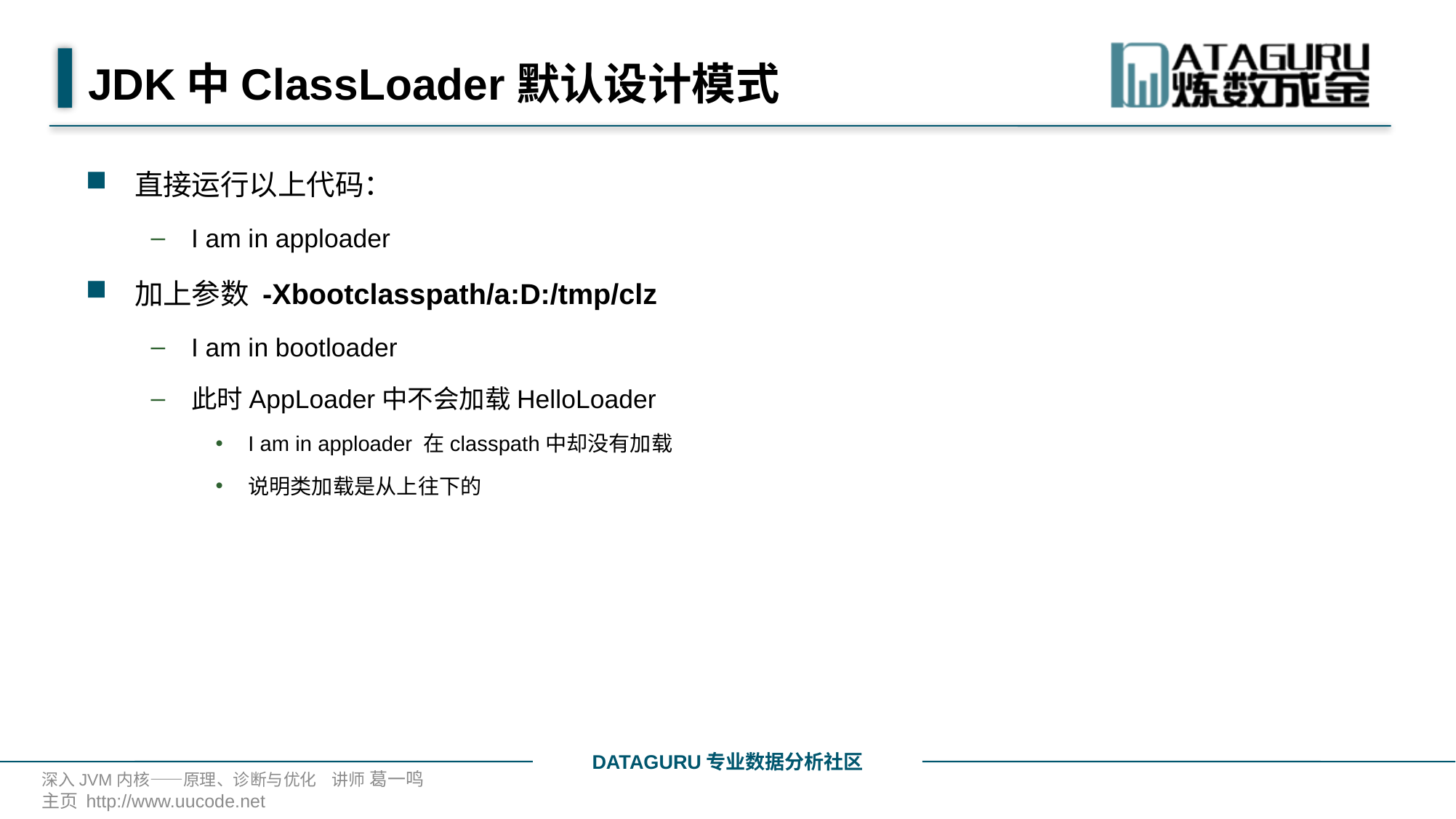

# JDK中ClassLoader默认设计模式
直接运行以上代码：
I am in apploader
加上参数 -Xbootclasspath/a:D:/tmp/clz
I am in bootloader
此时AppLoader中不会加载HelloLoader
I am in apploader 在classpath中却没有加载
说明类加载是从上往下的